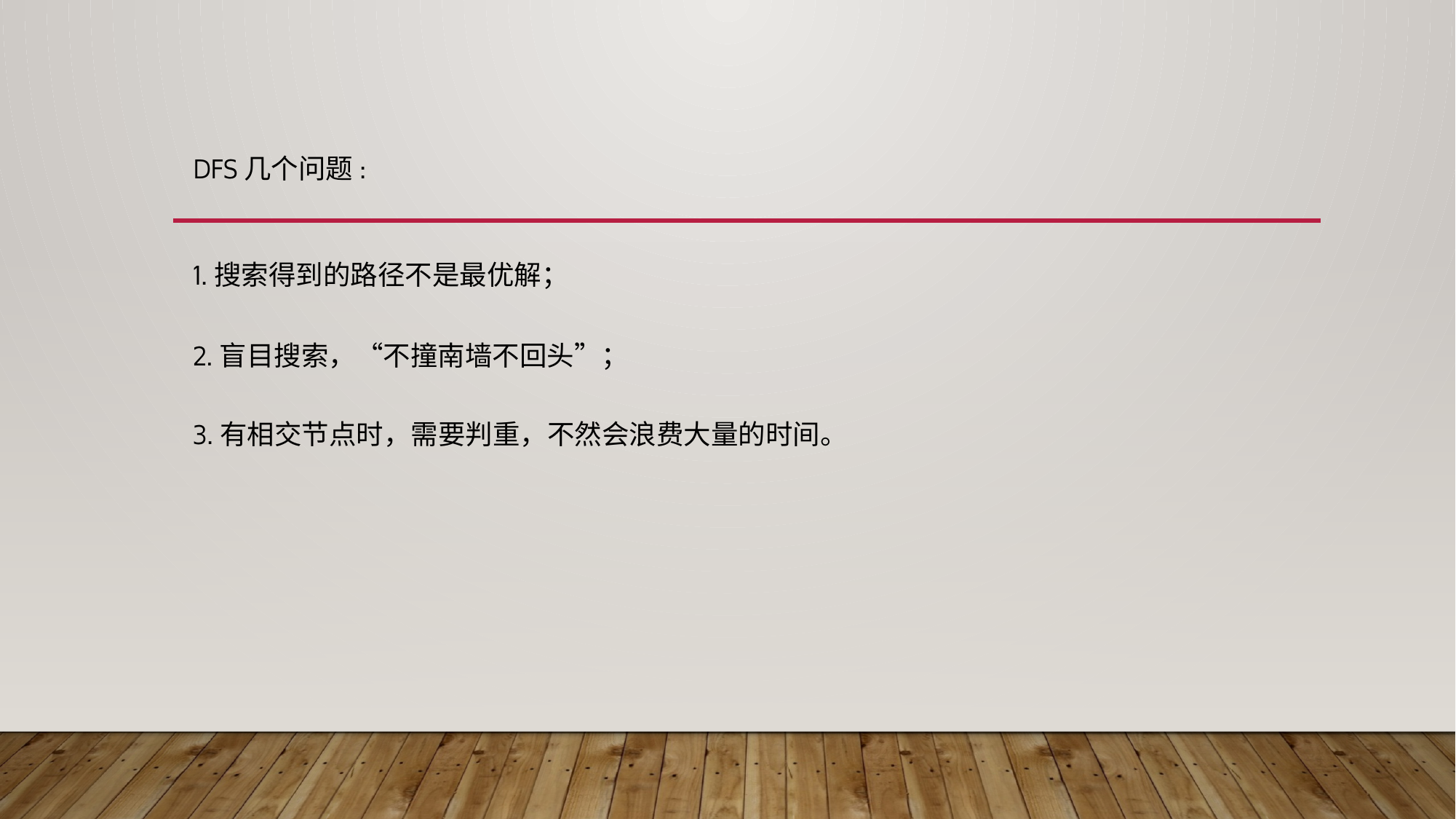

DFS几个问题:
1.搜索得到的路径不是最优解；
2.盲目搜索，“不撞南墙不回头”；
3.有相交节点时，需要判重，不然会浪费大量的时间。